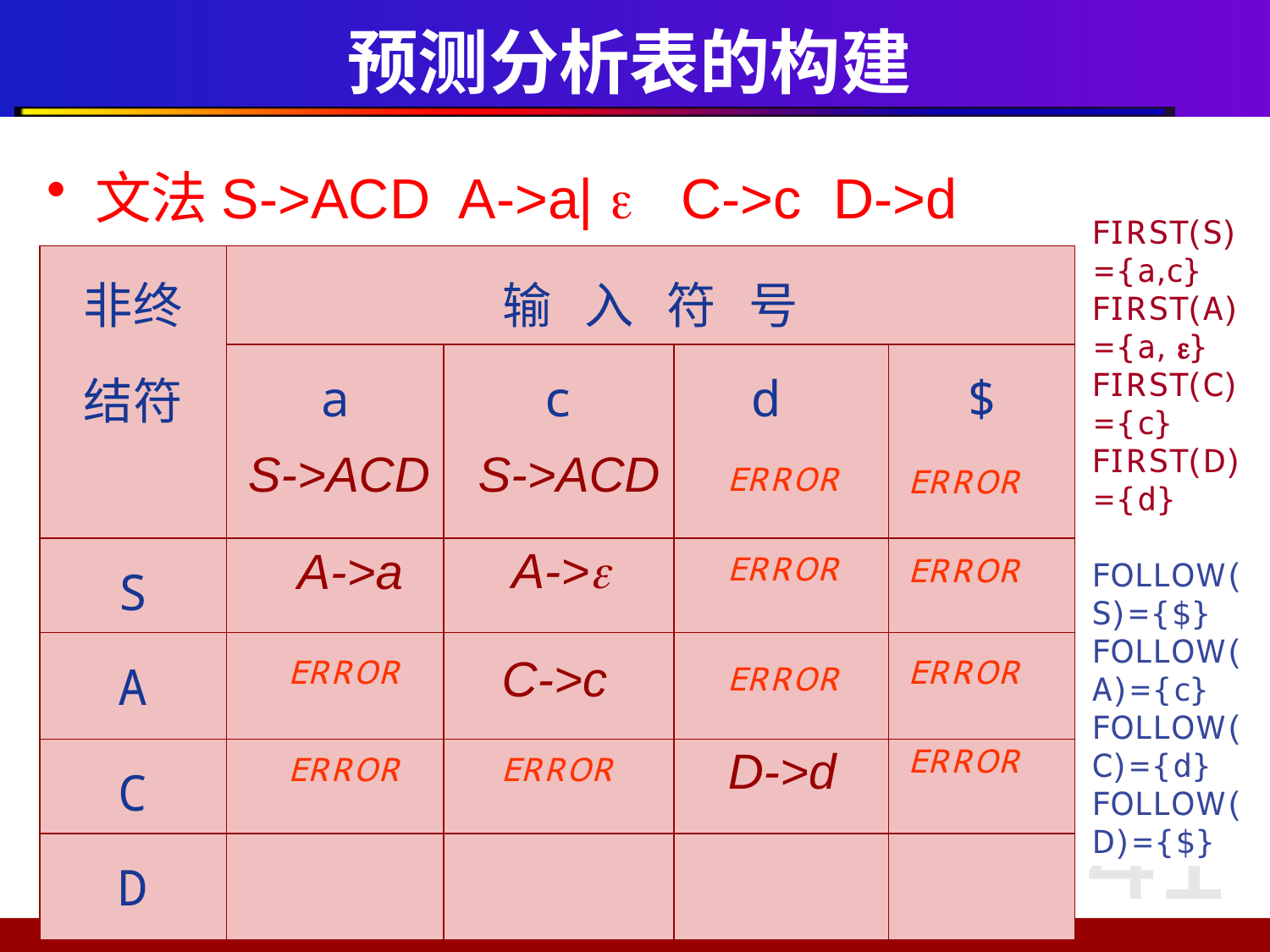

# 预测分析表的构建
文法S->ACD  A->a| ε   C->c  D->d
FIRST(S)={a,c}
FIRST(A)={a, ε}
FIRST(C)={c}
FIRST(D)={d}

FOLLOW(S)={$}
FOLLOW(A)={c}
FOLLOW(C)={d}
FOLLOW(D)={$}
| 非终 结符 | 输 入 符 号 |  |  |  |
| --- | --- | --- | --- | --- |
|  | a | c | d | $ |
| S |  |  |  |  |
| A |  |  |  |  |
| C |  |  |  |  |
| D |  |  |  |  |
S->ACD
S->ACD
ERROR
ERROR
A->ε
A->a
ERROR
ERROR
C->c
ERROR
ERROR
ERROR
D->d
ERROR
ERROR
ERROR
41